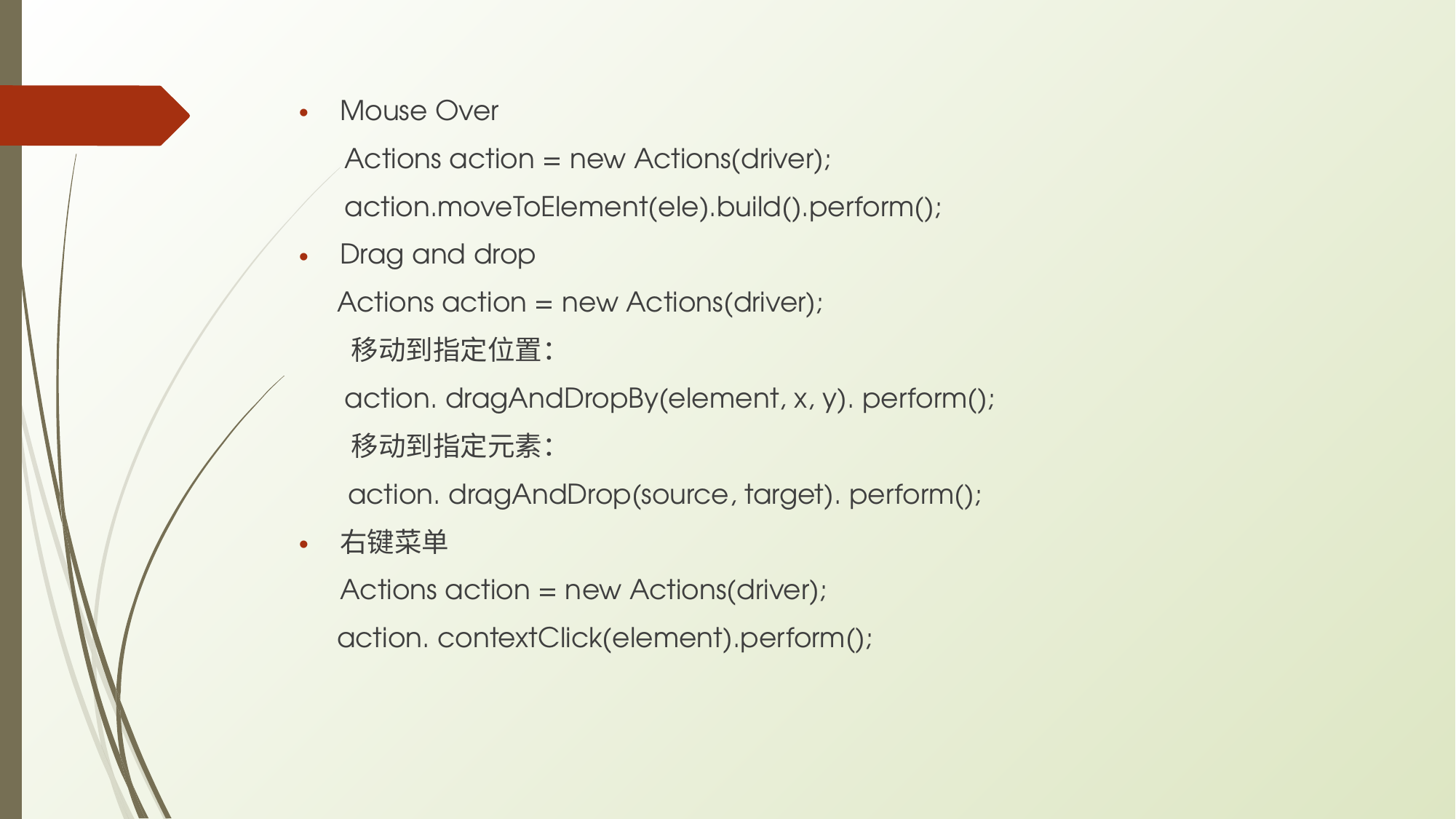

Mouse Over
      Actions action = new Actions(driver);
      action.moveToElement(ele).build().perform();
Drag and drop
     Actions action = new Actions(driver);
      移动到指定位置：
      action. dragAndDropBy(element, x, y). perform();
      移动到指定元素：
　  action. dragAndDrop(source, target). perform();
右键菜单
　 Actions action = new Actions(driver);
     action. contextClick(element).perform();